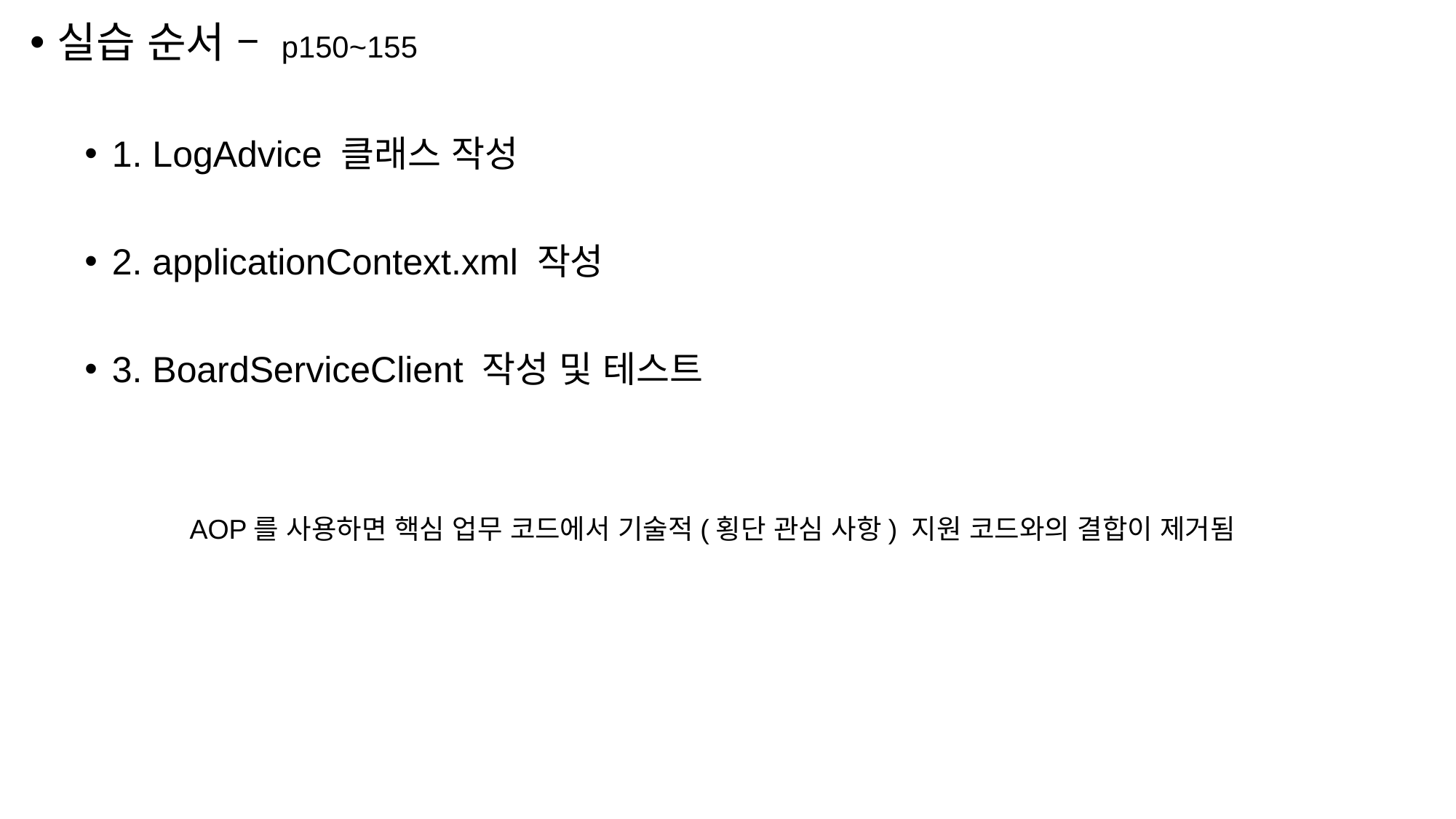

실습 순서 – p150~155

1. LogAdvice 클래스 작성

2. applicationContext.xml 작성

3. BoardServiceClient 작성 및 테스트
AOP를 사용하면 핵심 업무 코드에서 기술적(횡단 관심 사항) 지원 코드와의 결합이 제거됨